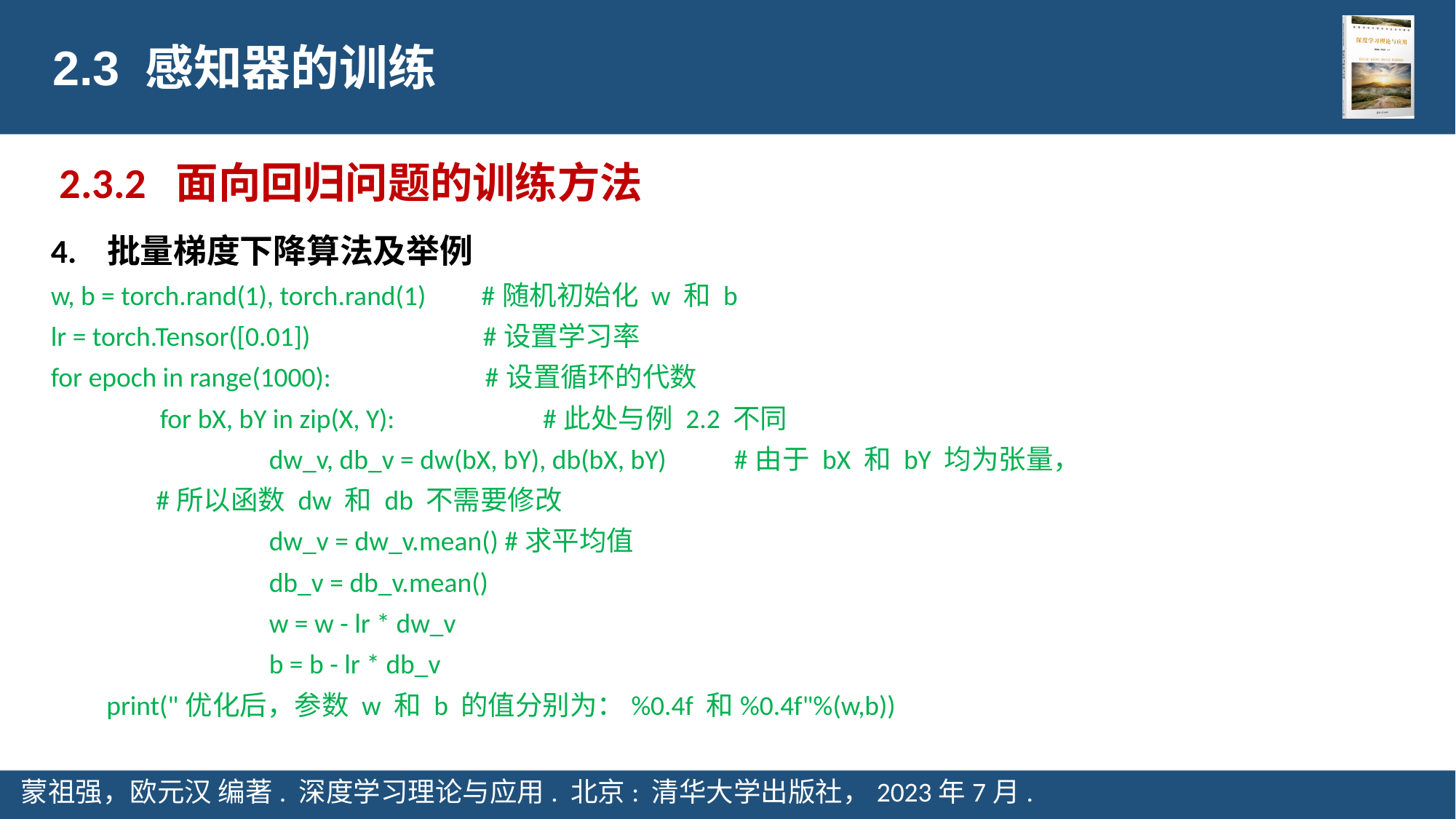

2.3 感知器的训练
2.3.2  面向回归问题的训练方法
4.   批量梯度下降算法及举例
w, b = torch.rand(1), torch.rand(1)         #随机初始化 w 和 b
lr = torch.Tensor([0.01])                            #设置学习率
for epoch in range(1000):                         #设置循环的代数
 	for bX, bY in zip(X, Y):                        #此处与例 2.2 不同
 		dw_v, db_v = dw(bX, bY), db(bX, bY)           #由于 bX 和 bY 均为张量，
                 #所以函数 dw 和 db 不需要修改
 		dw_v = dw_v.mean() #求平均值
 		db_v = db_v.mean()
 		w = w - lr * dw_v
 		b = b - lr * db_v
         print("优化后，参数 w 和 b 的值分别为：%0.4f 和%0.4f"%(w,b))